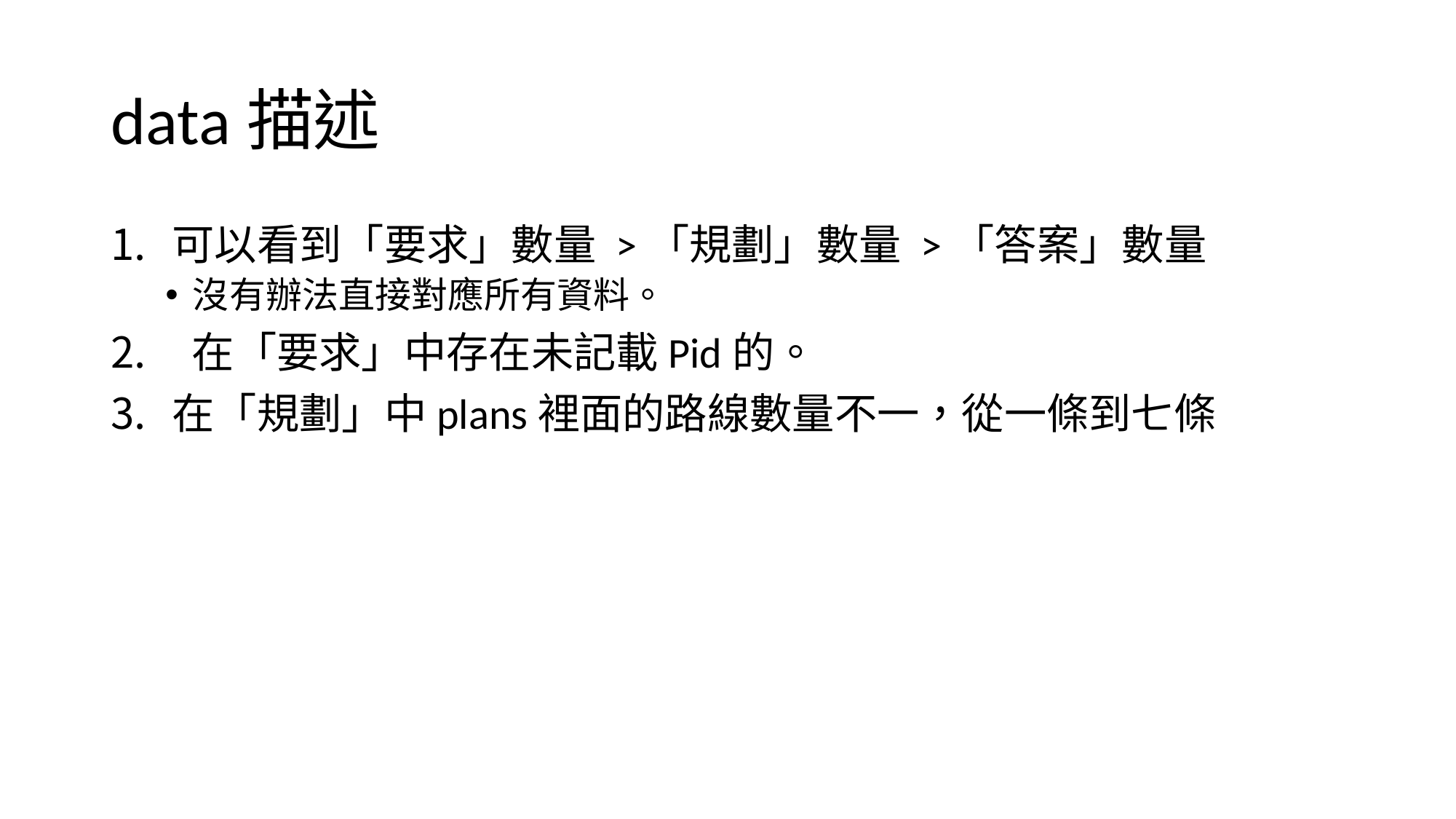

# data描述
可以看到「要求」數量 >「規劃」數量 >「答案」數量
沒有辦法直接對應所有資料。
 在「要求」中存在未記載Pid的。
在「規劃」中plans裡面的路線數量不一，從一條到七條